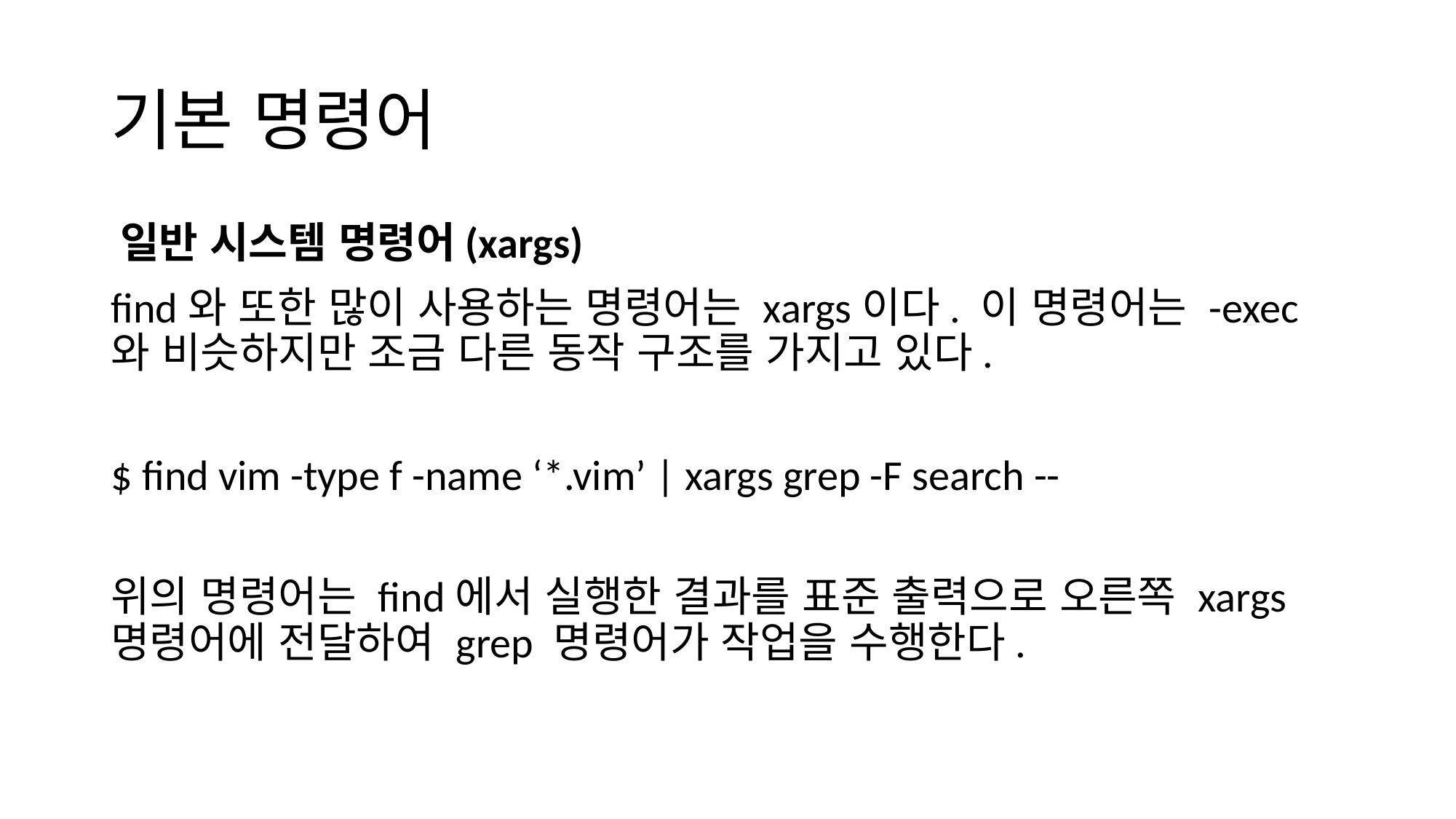

# 기본 명령어
일반 시스템 명령어(xargs)
find와 또한 많이 사용하는 명령어는 xargs이다. 이 명령어는 -exec와 비슷하지만 조금 다른 동작 구조를 가지고 있다.

$ find vim -type f -name ‘*.vim’ | xargs grep -F search --

위의 명령어는 find에서 실행한 결과를 표준 출력으로 오른쪽 xargs명령어에 전달하여 grep 명령어가 작업을 수행한다.